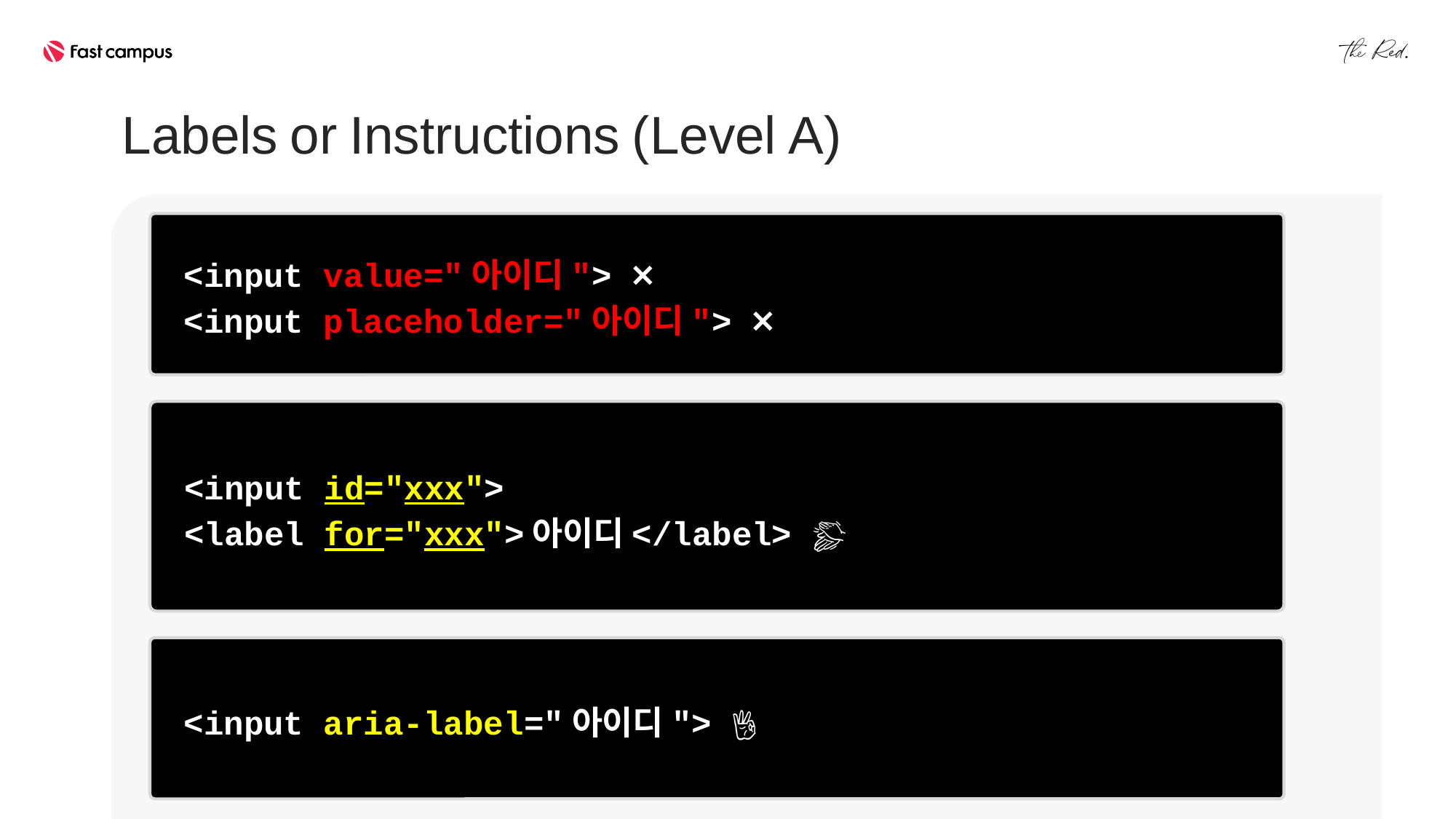

Labels or Instructions (Level A)
<input value="아이디"> ❌
<input placeholder="아이디"> ❌
<input id="xxx">
<label for="xxx">아이디</label> 👏
<input aria-label="아이디"> 👌